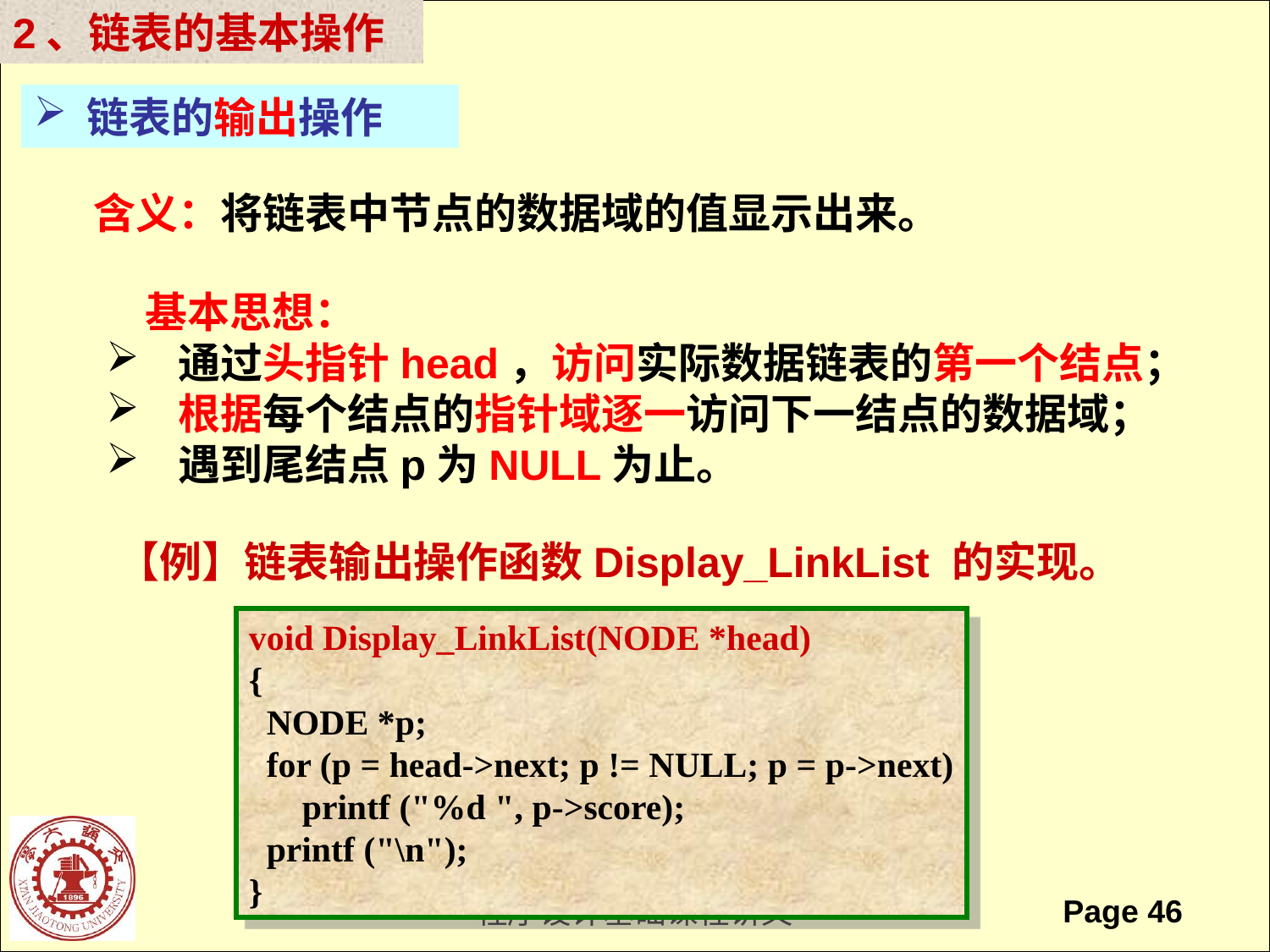

2、链表的基本操作
 链表的输出操作
   含义：将链表中节点的数据域的值显示出来。
   基本思想：
   通过头指针head，访问实际数据链表的第一个结点；
   根据每个结点的指针域逐一访问下一结点的数据域；
   遇到尾结点p为NULL为止。

【例】链表输出操作函数Display_LinkList 的实现。
void Display_LinkList(NODE *head)
{
  NODE *p;
  for (p = head->next; p != NULL; p = p->next)
      printf ("%d ", p->score);
  printf ("\n");
}